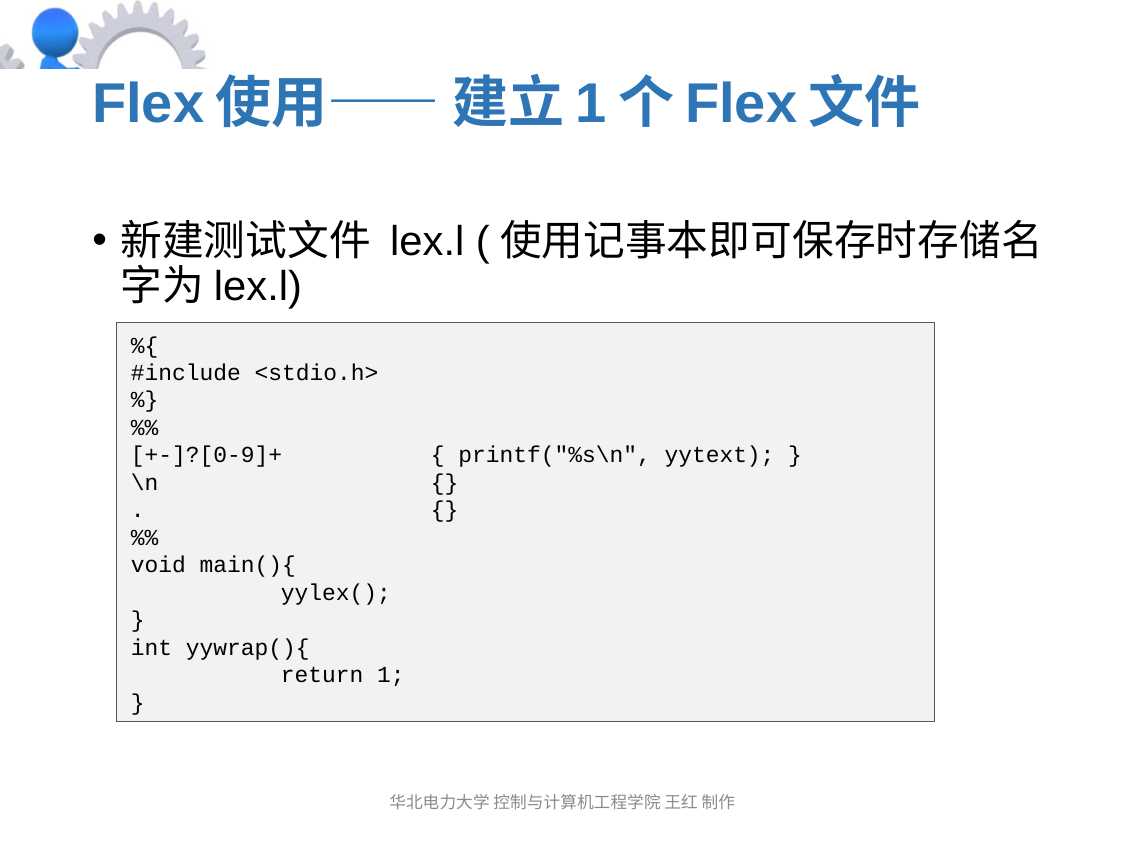

# Flex使用—— 建立1个Flex文件
新建测试文件 lex.l (使用记事本即可保存时存储名字为lex.l)

%{
#include <stdio.h>
%}
%%
[+-]?[0-9]+	{ printf("%s\n", yytext); }
\n		{}
.		{}
%%
void main(){
	yylex();
}
int yywrap(){
	return 1;
}
华北电力大学 控制与计算机工程学院 王红 制作